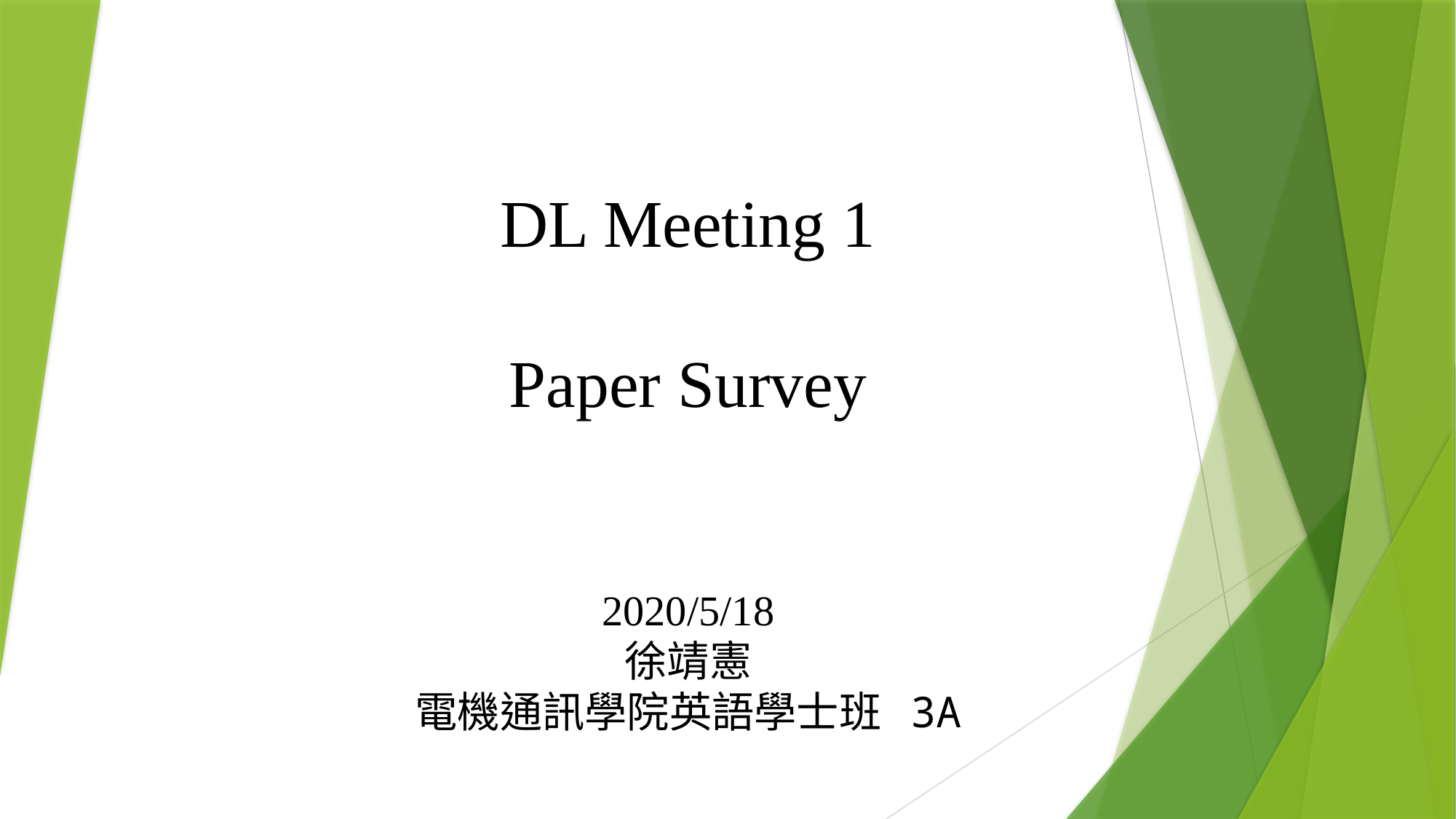

DL Meeting 1

Paper Survey

2020/5/18
徐靖憲
電機通訊學院英語學士班  3A